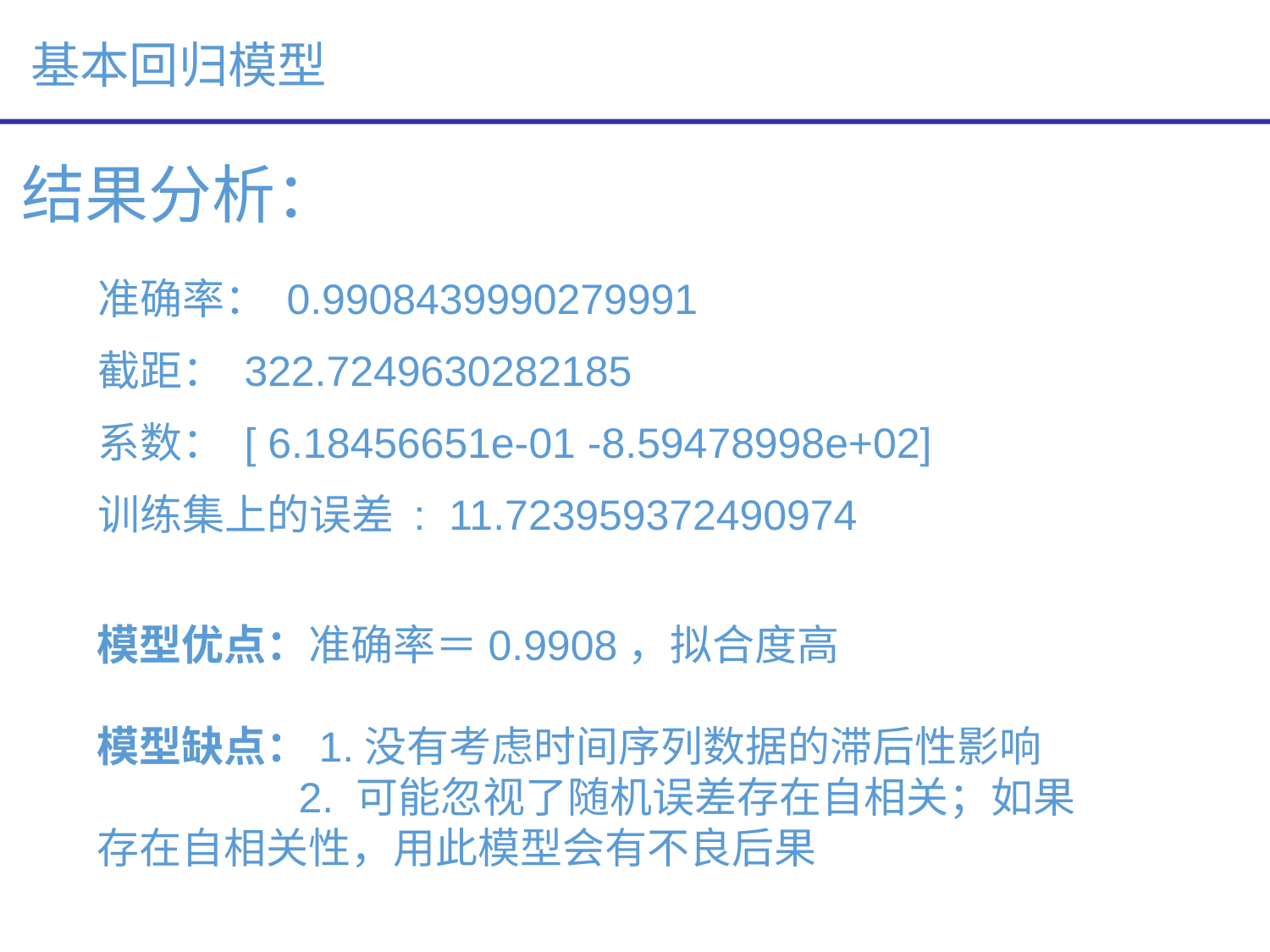

基本回归模型

结果分析：
准确率： 0.9908439990279991
截距： 322.7249630282185
系数： [ 6.18456651e-01 -8.59478998e+02]
训练集上的误差 :  11.723959372490974
模型优点：准确率＝0.9908，拟合度高

模型缺点：1.没有考虑时间序列数据的滞后性影响
                 2. 可能忽视了随机误差存在自相关；如果存在自相关性，用此模型会有不良后果